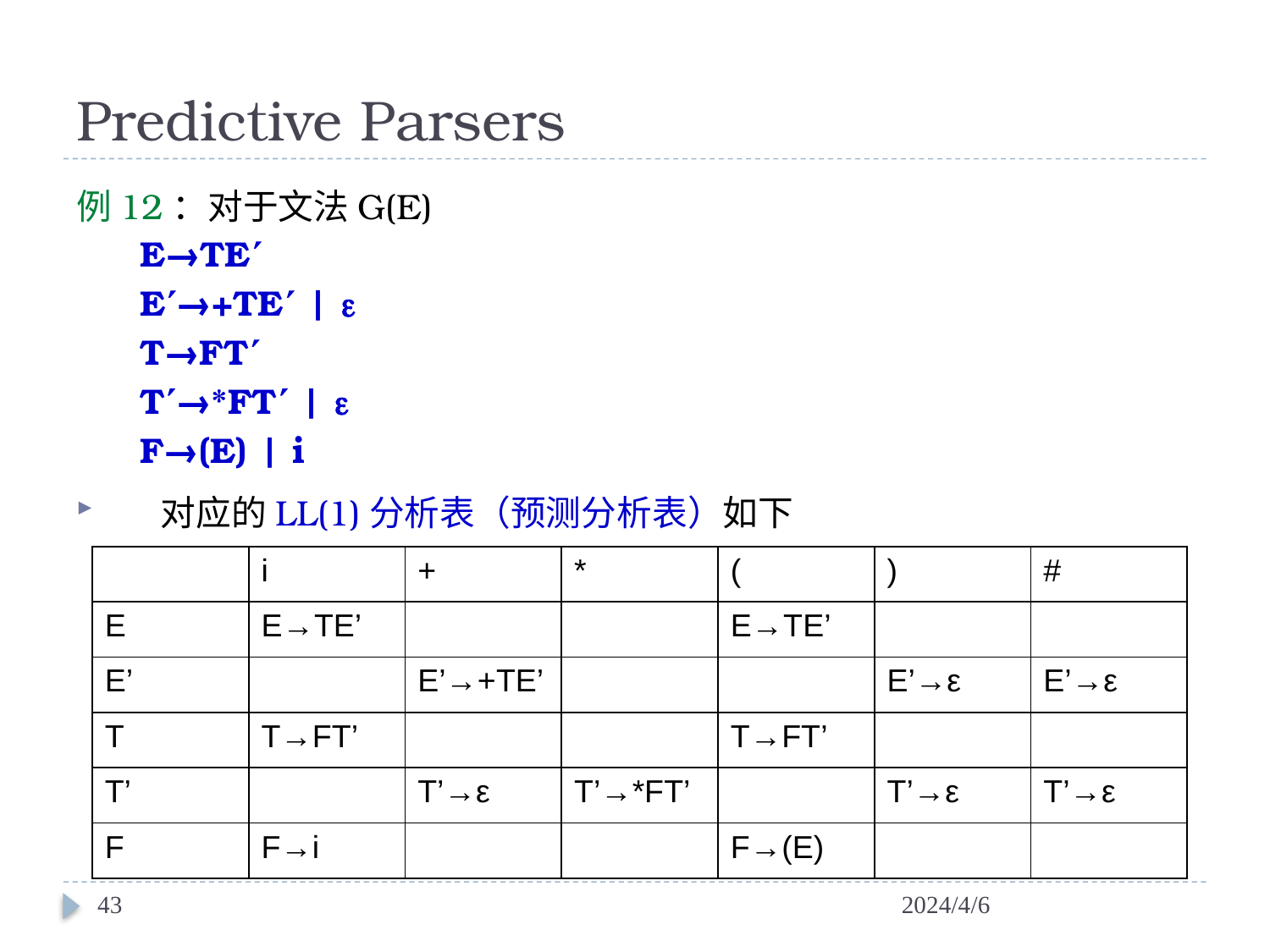

# Predictive Parsers
例12：对于文法G(E)
E→TE′
E′→+TE′ | ε
T→FT′
T′→*FT′ | ε
F→(E) | i
对应的LL(1)分析表（预测分析表）如下

|  | i | + | \* | ( | ) | # |
| --- | --- | --- | --- | --- | --- | --- |
| E | E→TE’ |  |  | E→TE’ |  |  |
| E’ |  | E’→+TE’ |  |  | E’→ε | E’→ε |
| T | T→FT’ |  |  | T→FT’ |  |  |
| T’ |  | T’→ε | T’→\*FT’ |  | T’→ε | T’→ε |
| F | F→i |  |  | F→(E) |  |  |
43
2024/4/6